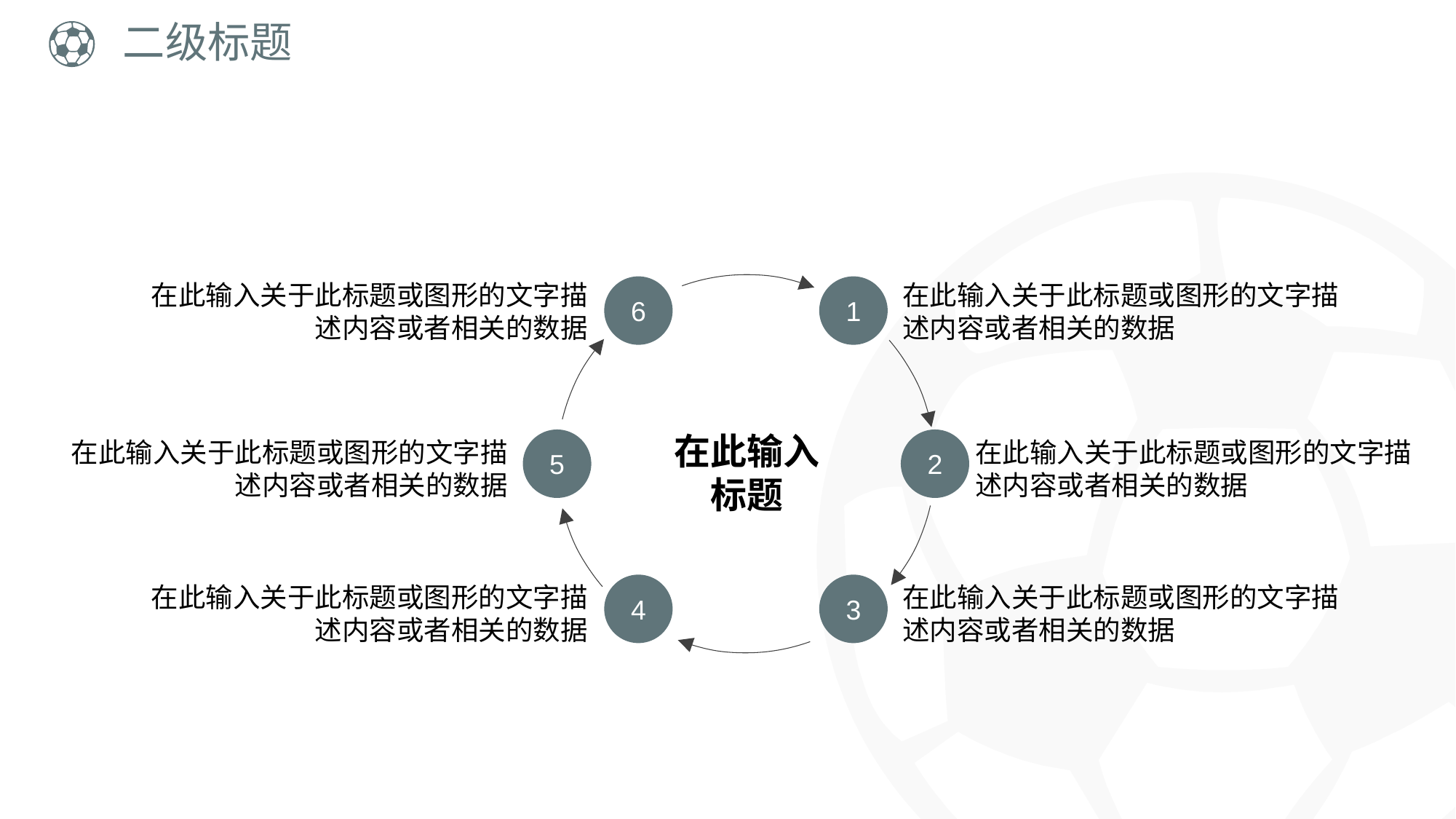

# 二级标题
在此输入关于此标题或图形的文字描述内容或者相关的数据
在此输入关于此标题或图形的文字描述内容或者相关的数据

6
1
在此输入标题
5
2
在此输入关于此标题或图形的文字描述内容或者相关的数据
在此输入关于此标题或图形的文字描述内容或者相关的数据
4
3
在此输入关于此标题或图形的文字描述内容或者相关的数据
在此输入关于此标题或图形的文字描述内容或者相关的数据